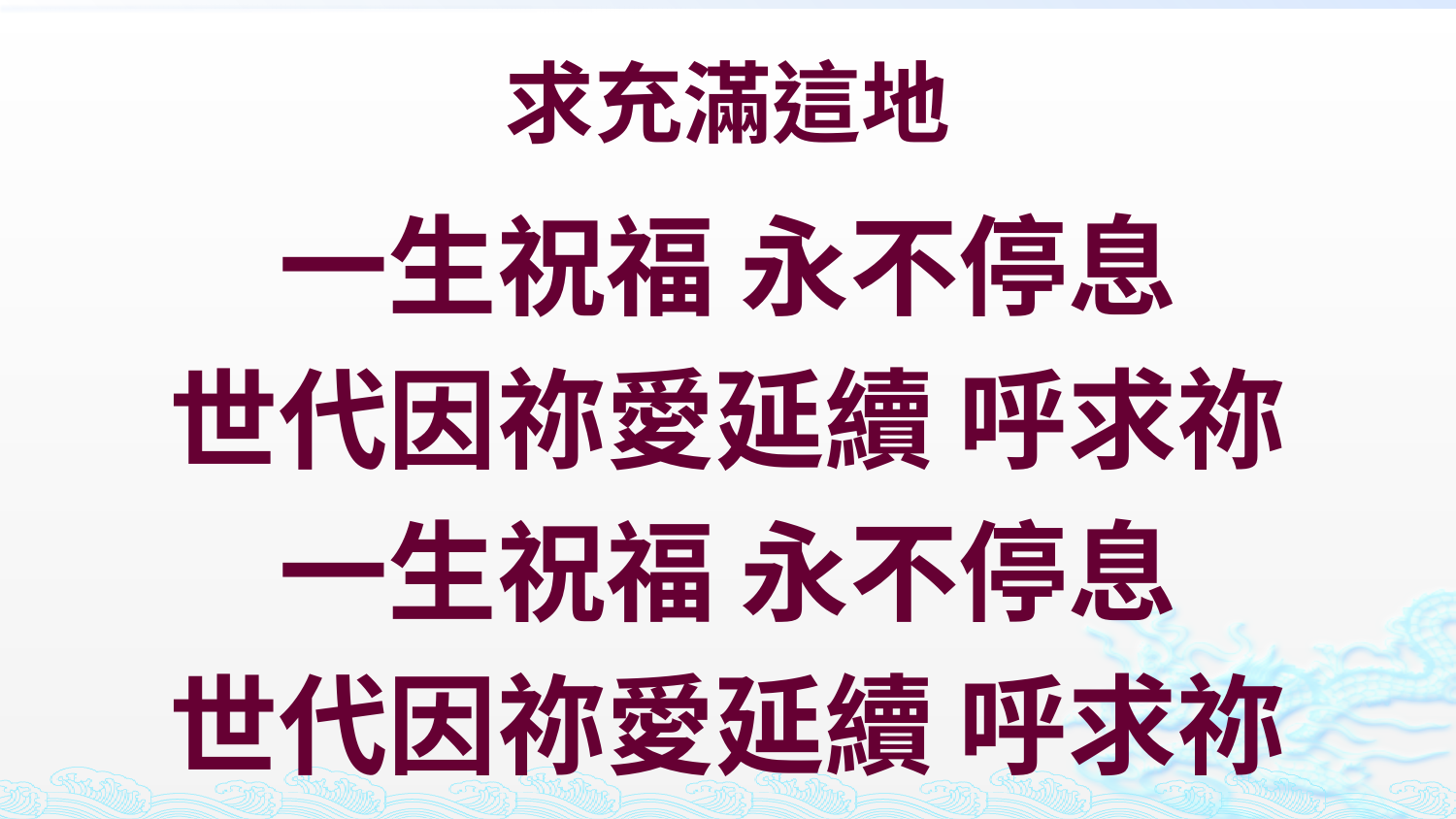

# 求充滿這地
一生祝福 永不停息
世代因祢愛延續 呼求祢
一生祝福 永不停息
世代因祢愛延續 呼求祢